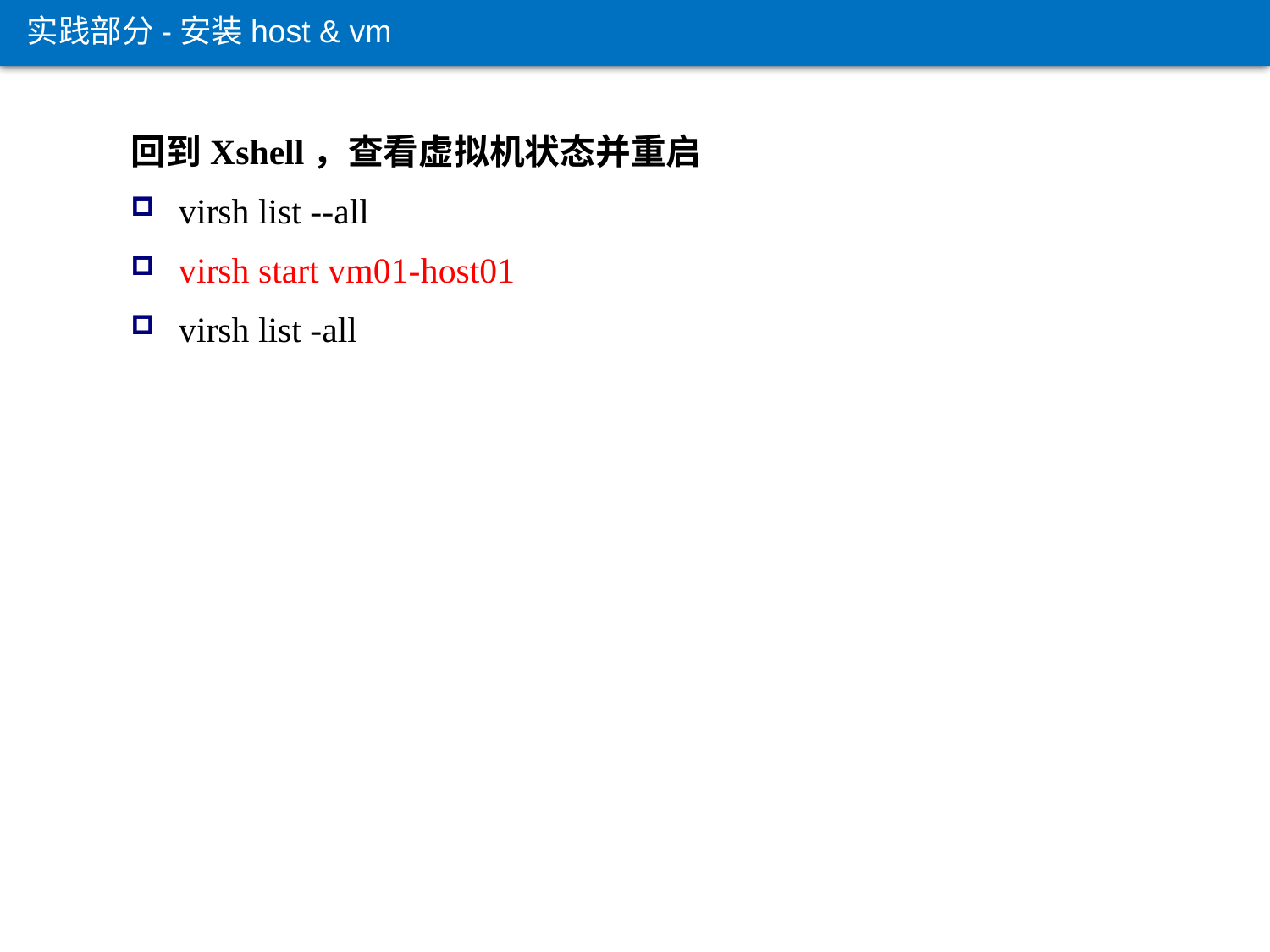

实践部分-安装host & vm
回到Xshell，查看虚拟机状态并重启
virsh list --all
virsh start vm01-host01
virsh list -all
32